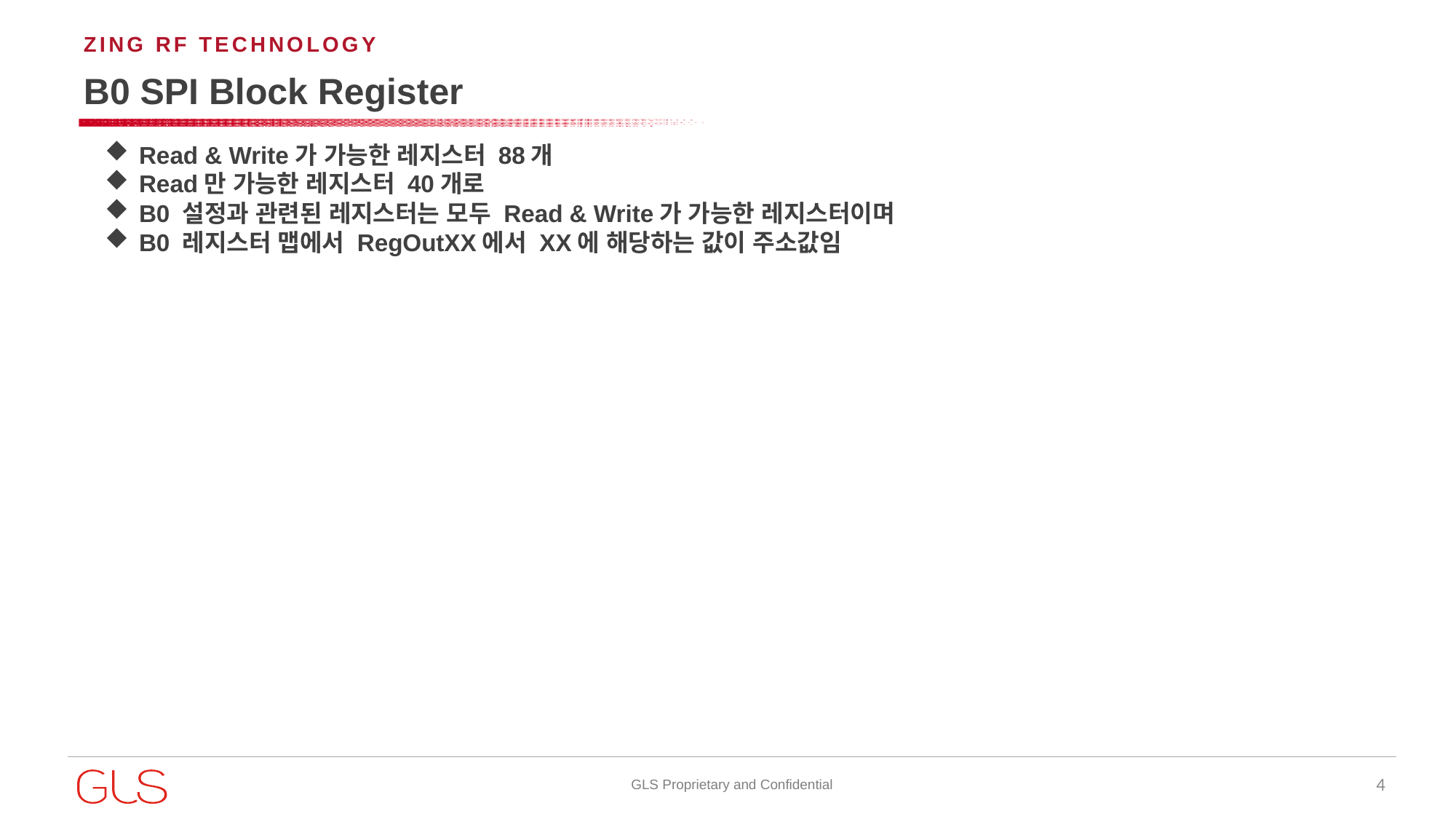

ZING RF TECHNOLOGY
B0 SPI Block Register
Read & Write가 가능한 레지스터 88개
Read만 가능한 레지스터 40개로
B0 설정과 관련된 레지스터는 모두 Read & Write가 가능한 레지스터이며
B0 레지스터 맵에서 RegOutXX에서 XX에 해당하는 값이 주소값임
4